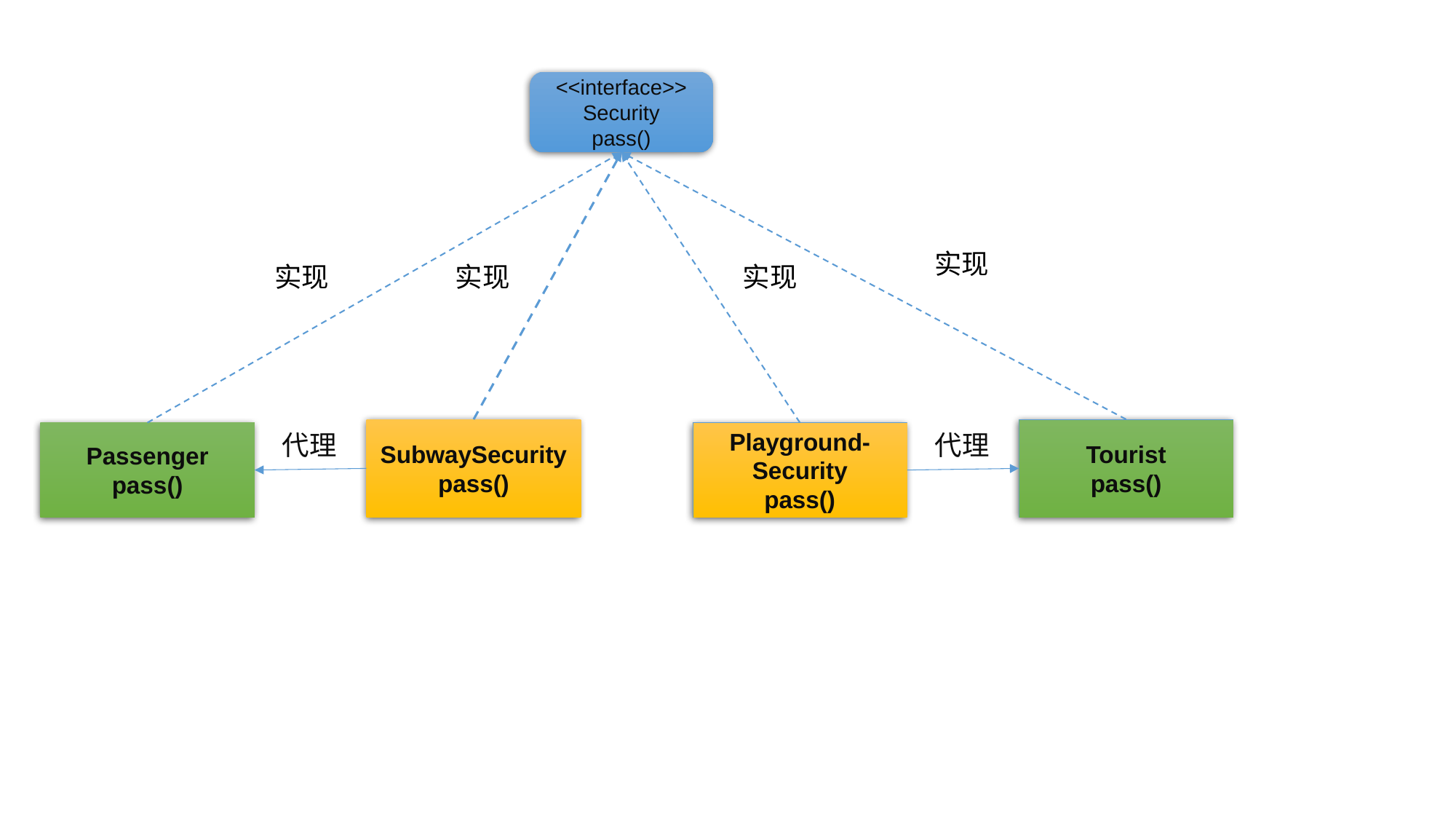

<<interface>>
Security
pass()
实现
实现
实现
实现

SubwaySecurity
pass()

Tourist
pass()

Passenger
pass()
代理
Playground-
Security
pass()
代理